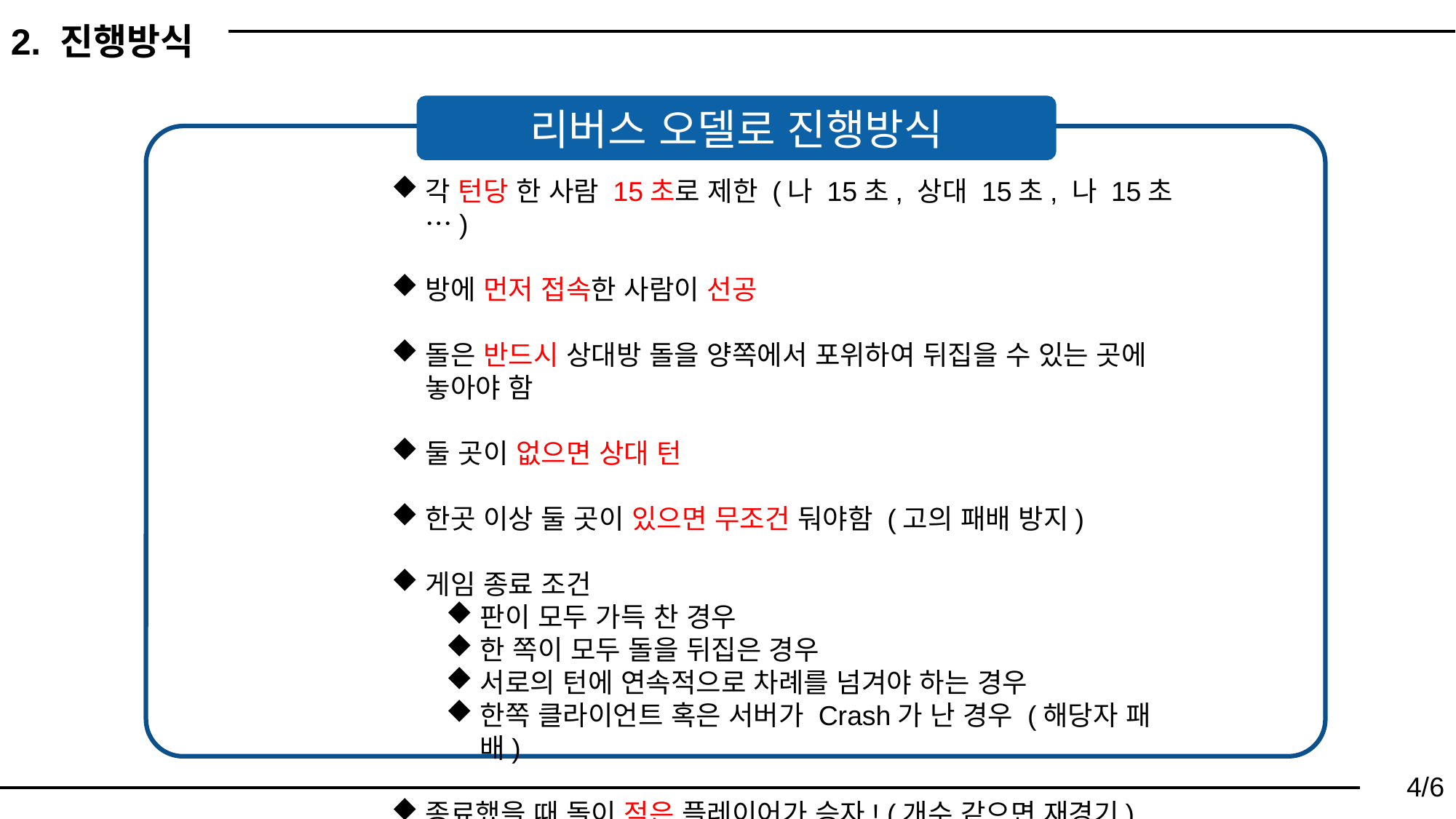

2. 진행방식
리버스 오델로 진행방식

각 턴당 한 사람 15초로 제한 (나 15초, 상대 15초, 나 15초…)

방에 먼저 접속한 사람이 선공

돌은 반드시 상대방 돌을 양쪽에서 포위하여 뒤집을 수 있는 곳에 놓아야 함

둘 곳이 없으면 상대 턴

한곳 이상 둘 곳이 있으면 무조건 둬야함 (고의 패배 방지)

게임 종료 조건
판이 모두 가득 찬 경우
한 쪽이 모두 돌을 뒤집은 경우
서로의 턴에 연속적으로 차례를 넘겨야 하는 경우
한쪽 클라이언트 혹은 서버가 Crash가 난 경우 (해당자 패배)

종료했을 때 돌이 적은 플레이어가 승자! (개수 같으면 재경기)
4/6